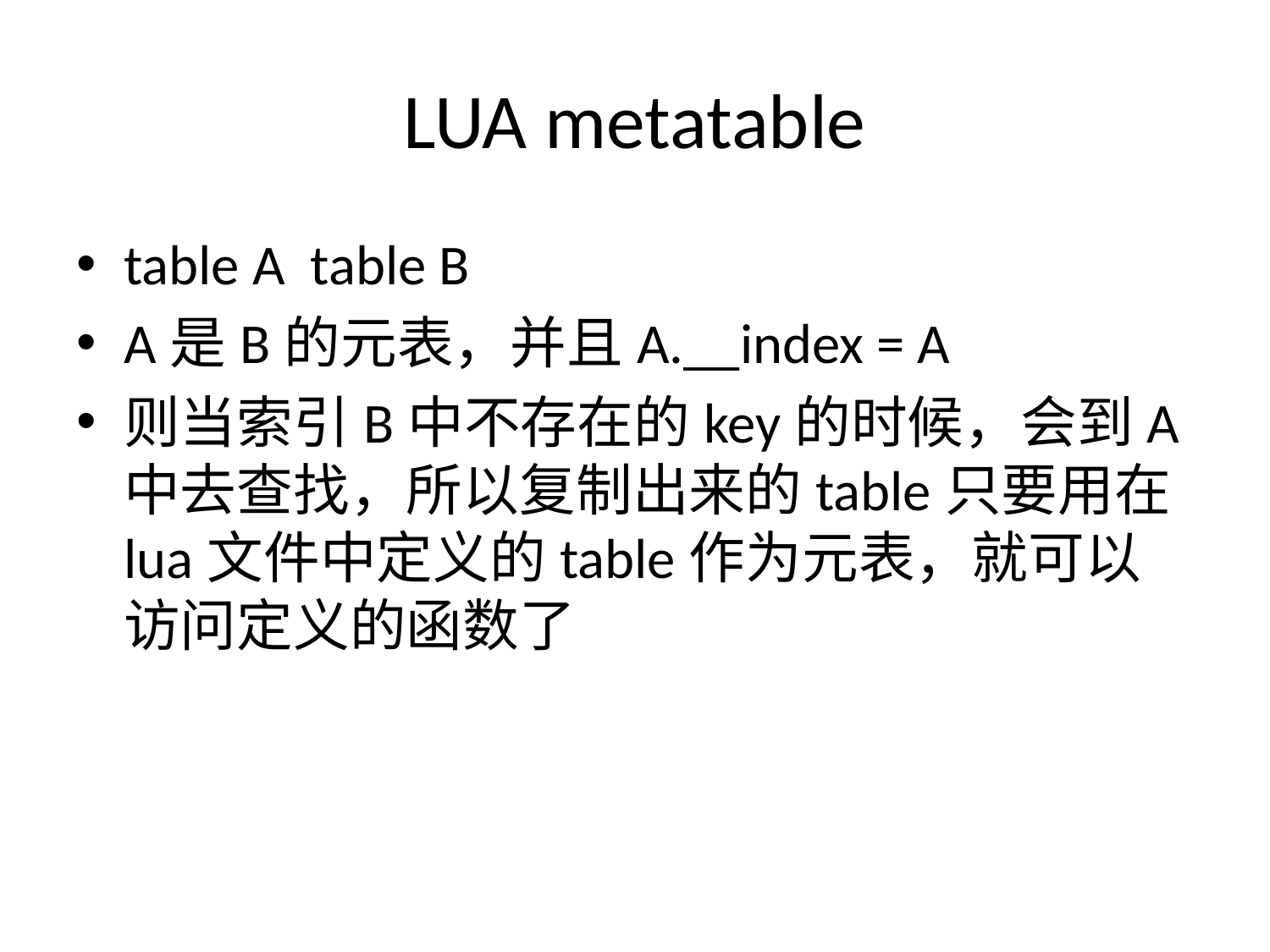

# LUA metatable
table A  table B
A是B的元表，并且A.__index = A
则当索引B中不存在的key的时候，会到A中去查找，所以复制出来的table只要用在lua文件中定义的table作为元表，就可以访问定义的函数了